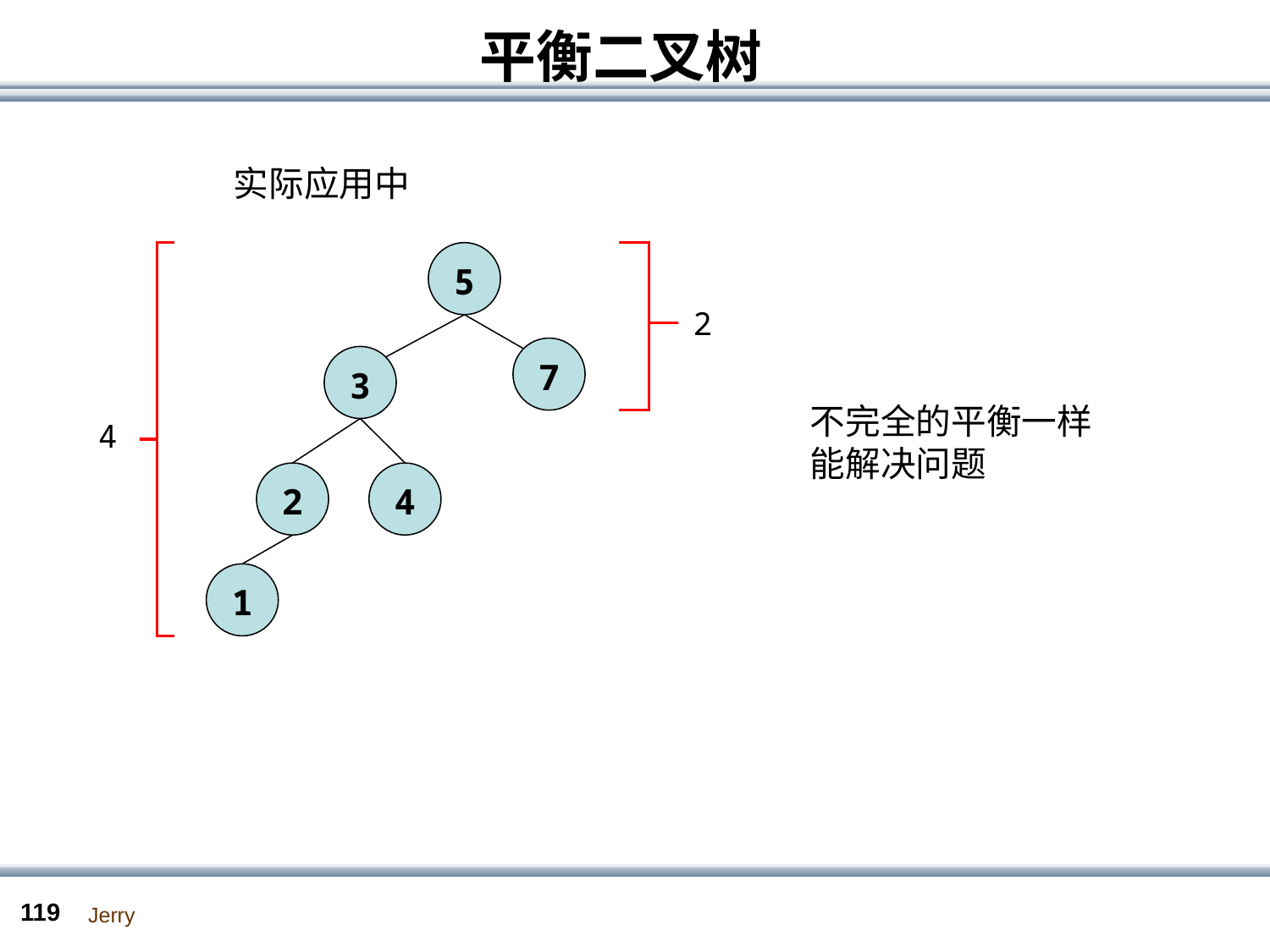

# 平衡二叉树
实际应用中

5

2
7
3
不完全的平衡一样能解决问题
4
2
4
1